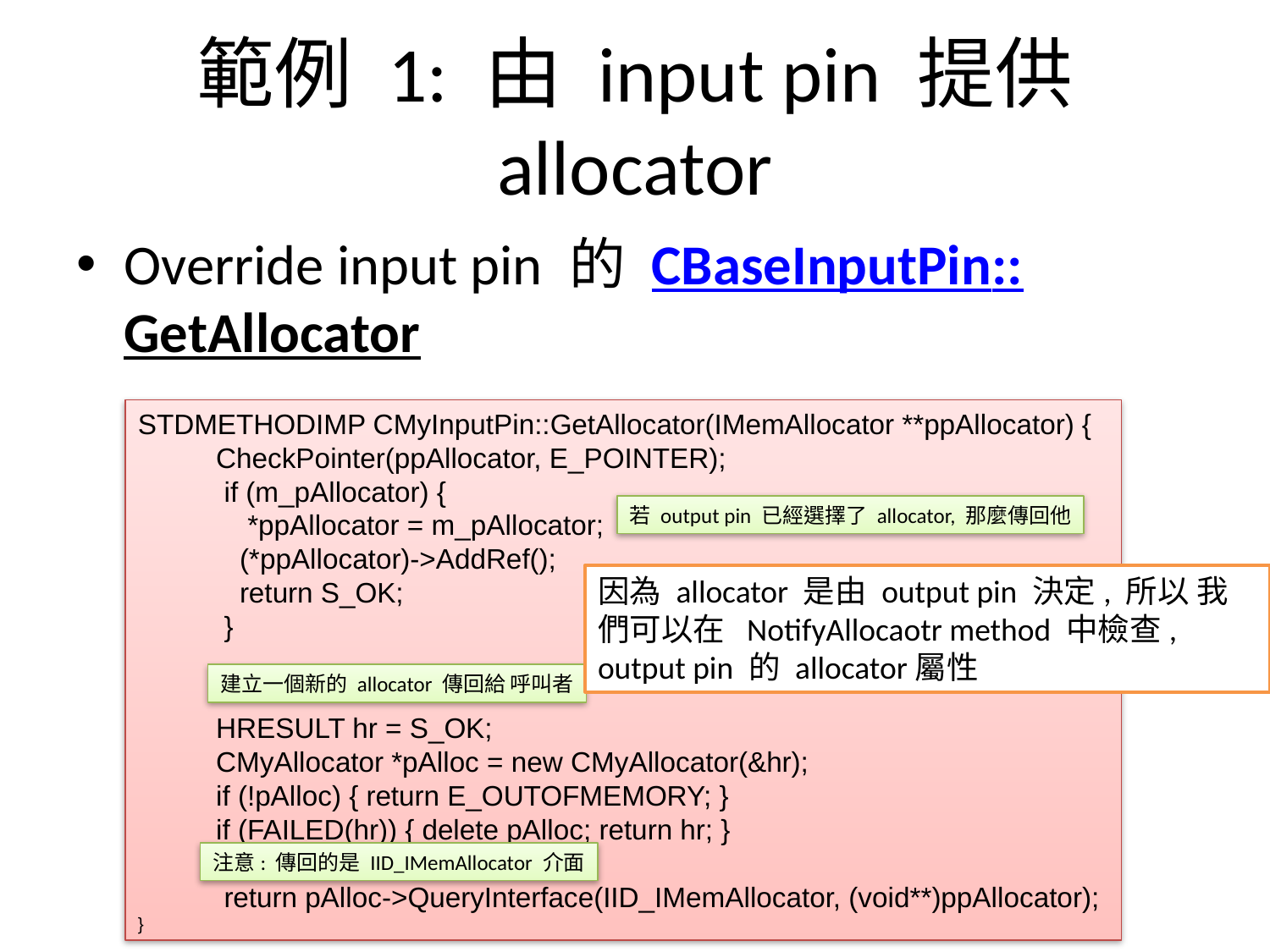

# 範例 1: 由 input pin 提供 allocator
Override input pin 的 CBaseInputPin::GetAllocator

STDMETHODIMP CMyInputPin::GetAllocator(IMemAllocator **ppAllocator) {
          CheckPointer(ppAllocator, E_POINTER);
           if (m_pAllocator) {
              *ppAllocator = m_pAllocator;
             (*ppAllocator)->AddRef();
             return S_OK;
           }

          HRESULT hr = S_OK;
          CMyAllocator *pAlloc = new CMyAllocator(&hr);
          if (!pAlloc) { return E_OUTOFMEMORY; }
          if (FAILED(hr)) { delete pAlloc; return hr; }

           return pAlloc->QueryInterface(IID_IMemAllocator, (void**)ppAllocator);
}
若 output pin 已經選擇了 allocator, 那麼傳回他
因為 allocator 是由 output pin 決定, 所以 我們可以在  NotifyAllocaotr method 中檢查, output pin 的 allocator屬性
建立一個新的 allocator 傳回給 呼叫者
注意: 傳回的是 IID_IMemAllocator 介面